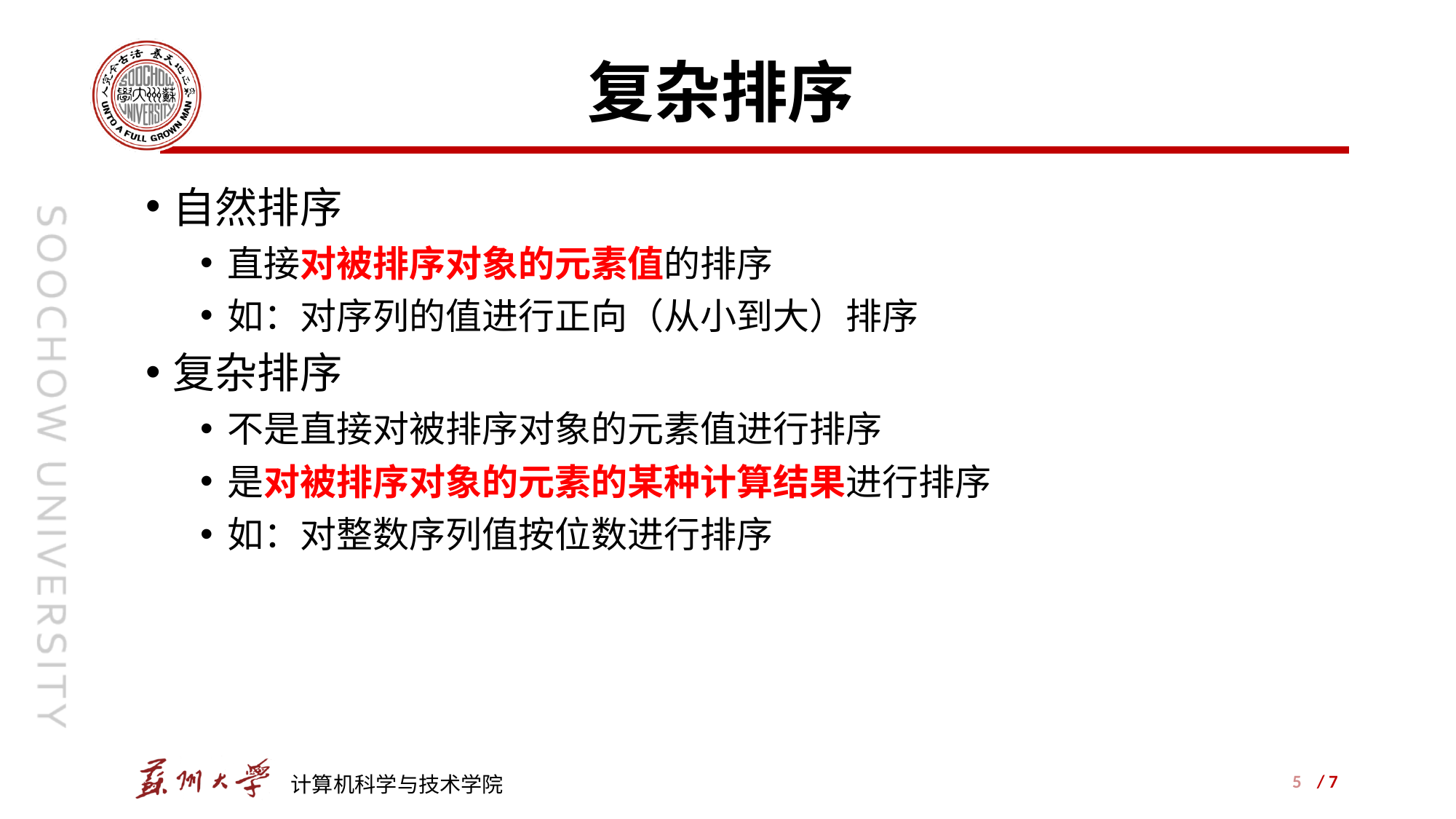

# 复杂排序
自然排序
直接对被排序对象的元素值的排序
如：对序列的值进行正向（从小到大）排序
复杂排序
不是直接对被排序对象的元素值进行排序
是对被排序对象的元素的某种计算结果进行排序
如：对整数序列值按位数进行排序
5